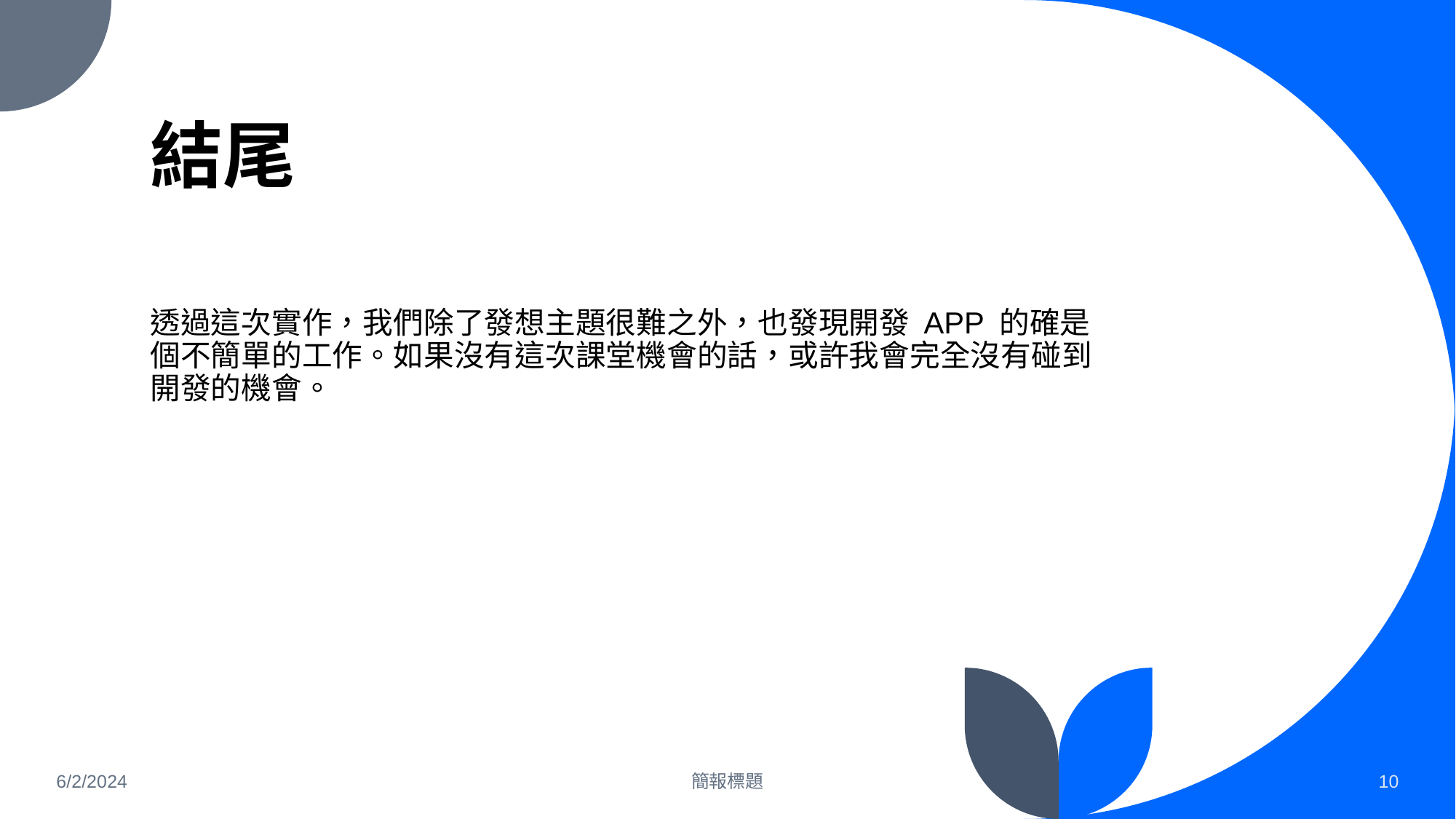

# 結尾
透過這次實作，我們除了發想主題很難之外，也發現開發 APP 的確是個不簡單的工作。如果沒有這次課堂機會的話，或許我會完全沒有碰到開發的機會。
6/2/2024
簡報標題
10